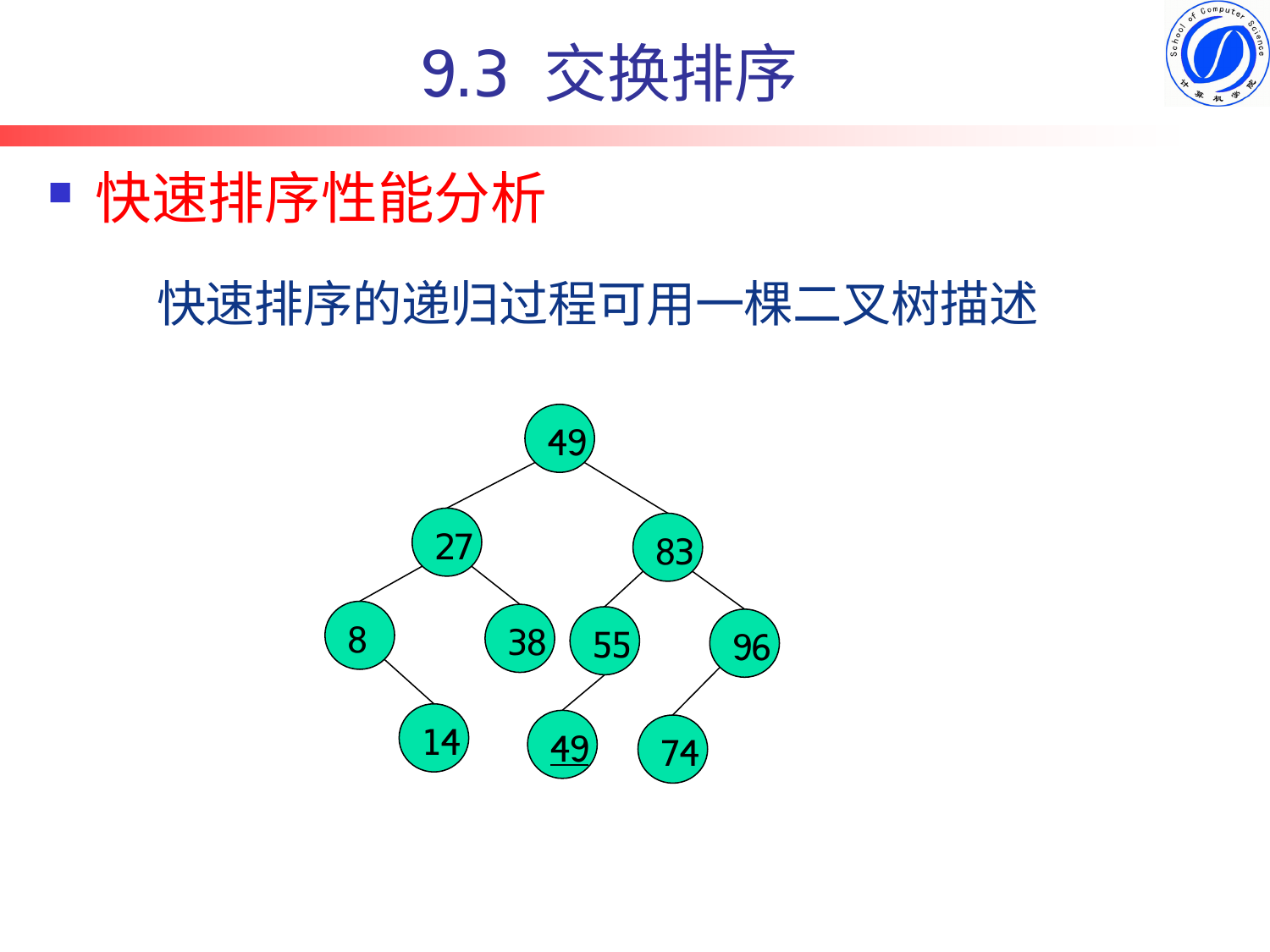

# 9.3 交换排序
快速排序性能分析
快速排序的递归过程可用一棵二叉树描述
49
27
8
83
38
55
49
96
14
74